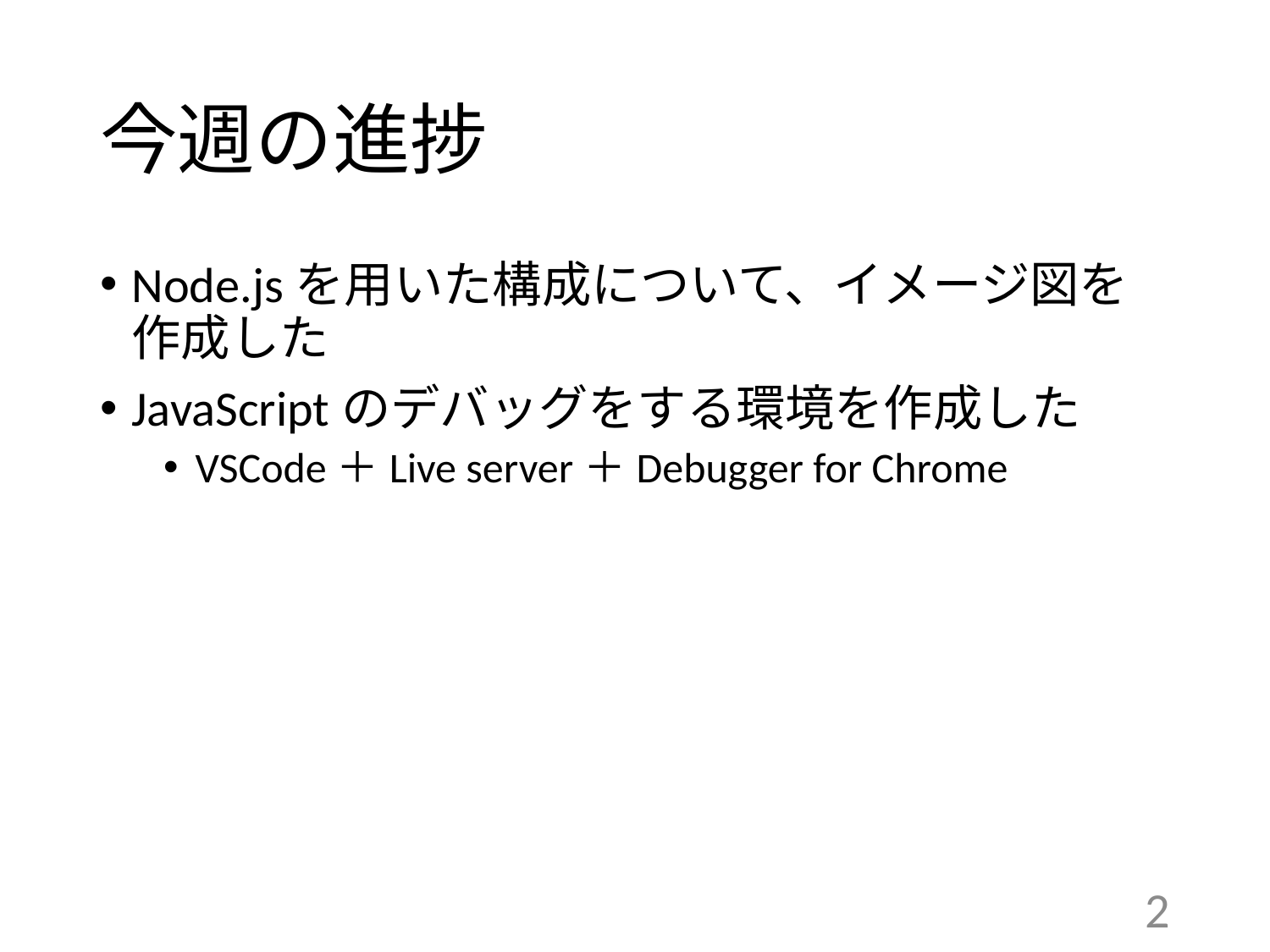

# 今週の進捗
Node.jsを用いた構成について、イメージ図を作成した
JavaScriptのデバッグをする環境を作成した
VSCode＋Live server＋Debugger for Chrome

2